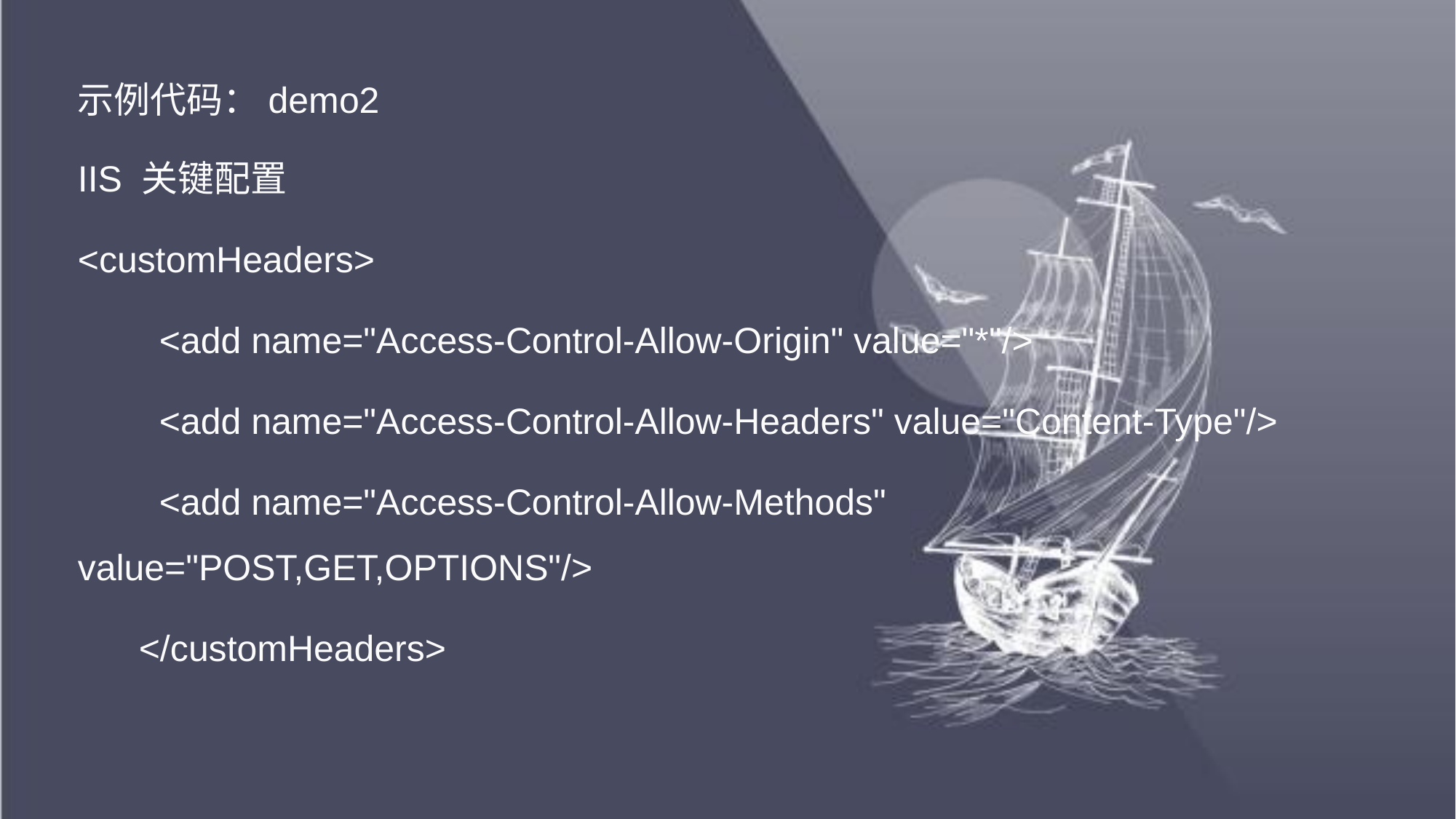

示例代码：demo2
IIS 关键配置
<customHeaders>
        <add name="Access-Control-Allow-Origin" value="*"/>
        <add name="Access-Control-Allow-Headers" value="Content-Type"/>
        <add name="Access-Control-Allow-Methods" value="POST,GET,OPTIONS"/>
      </customHeaders>